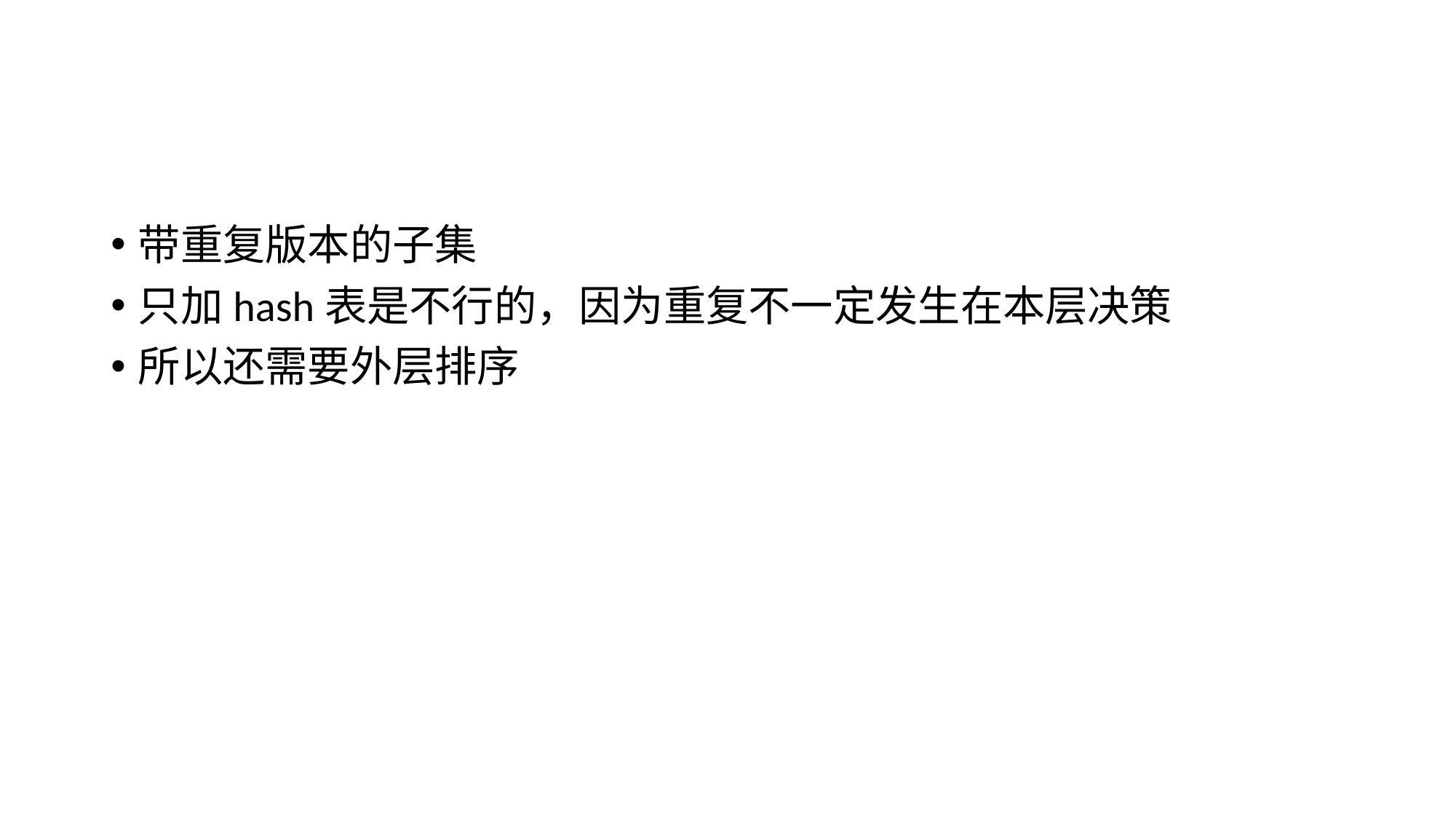

#
带重复版本的子集
只加hash表是不行的，因为重复不一定发生在本层决策
所以还需要外层排序